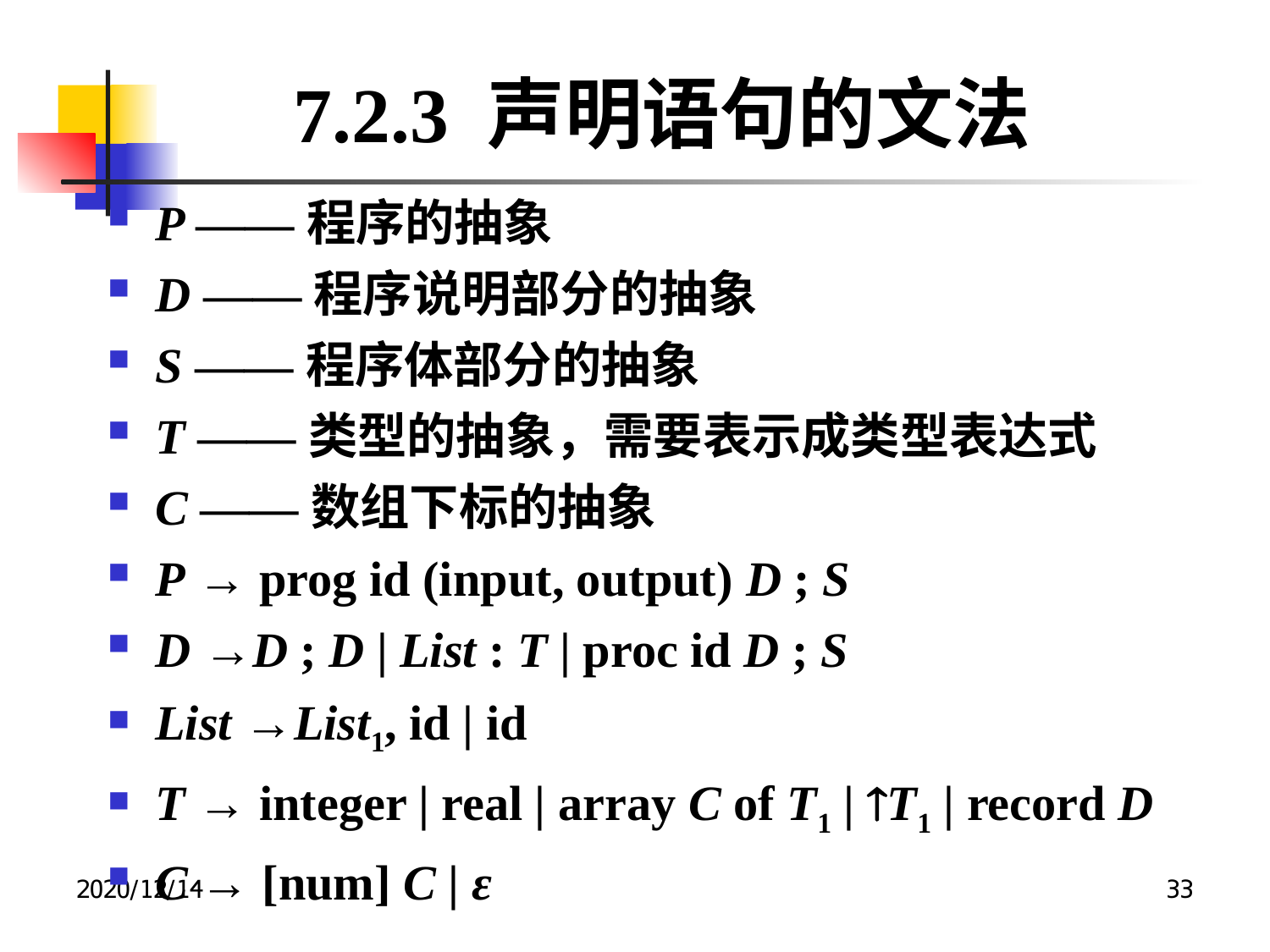

7.2.3 声明语句的文法
P ——程序的抽象
D ——程序说明部分的抽象
S ——程序体部分的抽象
T ——类型的抽象，需要表示成类型表达式
C ——数组下标的抽象
P → prog id (input, output) D ; S
D →D ; D | List : T | proc id D ; S
List →List1, id | id
T → integer | real | array C of T1 | ↑T1 | record D
C → [num] C | ε
2020/12/14
33